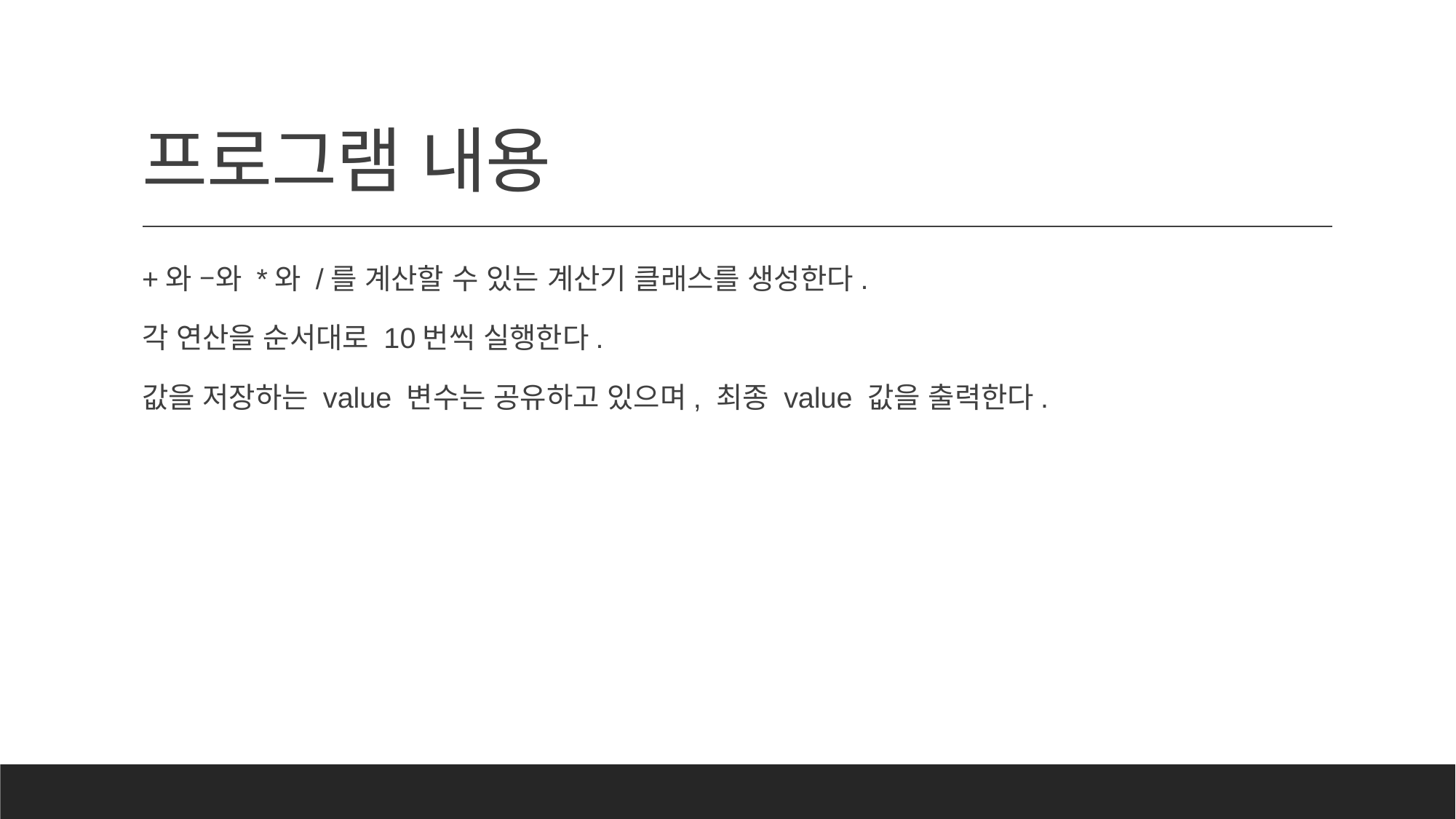

# 프로그램 내용
+와 –와 *와 /를 계산할 수 있는 계산기 클래스를 생성한다.
각 연산을 순서대로 10번씩 실행한다.
값을 저장하는 value 변수는 공유하고 있으며, 최종 value 값을 출력한다.